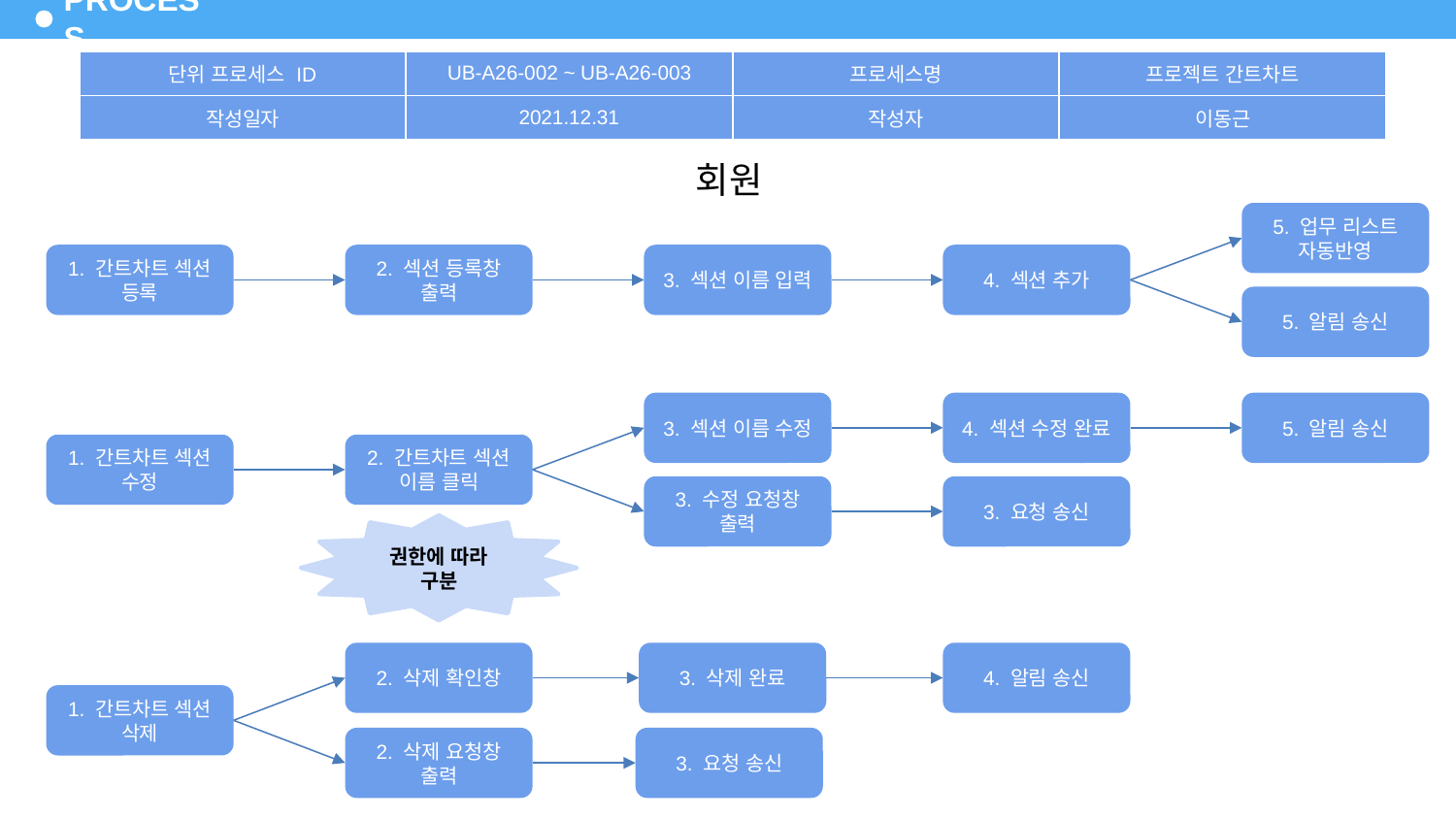

# PROCESS
| 단위 프로세스 ID | UB-A26-002 ~ UB-A26-003 | 프로세스명 | 프로젝트 간트차트 |
| --- | --- | --- | --- |
| 작성일자 | 2021.12.31 | 작성자 | 이동근 |
회원
5. 업무 리스트 자동반영
1. 간트차트 섹션 등록
2. 섹션 등록창 출력
3. 섹션 이름 입력
4. 섹션 추가
5. 알림 송신
3. 섹션 이름 수정
4. 섹션 수정 완료
5. 알림 송신
1. 간트차트 섹션 수정
2. 간트차트 섹션 이름 클릭
3. 수정 요청창 출력
3. 요청 송신
권한에 따라 구분
3. 삭제 완료
4. 알림 송신
2. 삭제 확인창
1. 간트차트 섹션 삭제
3. 요청 송신
2. 삭제 요청창 출력